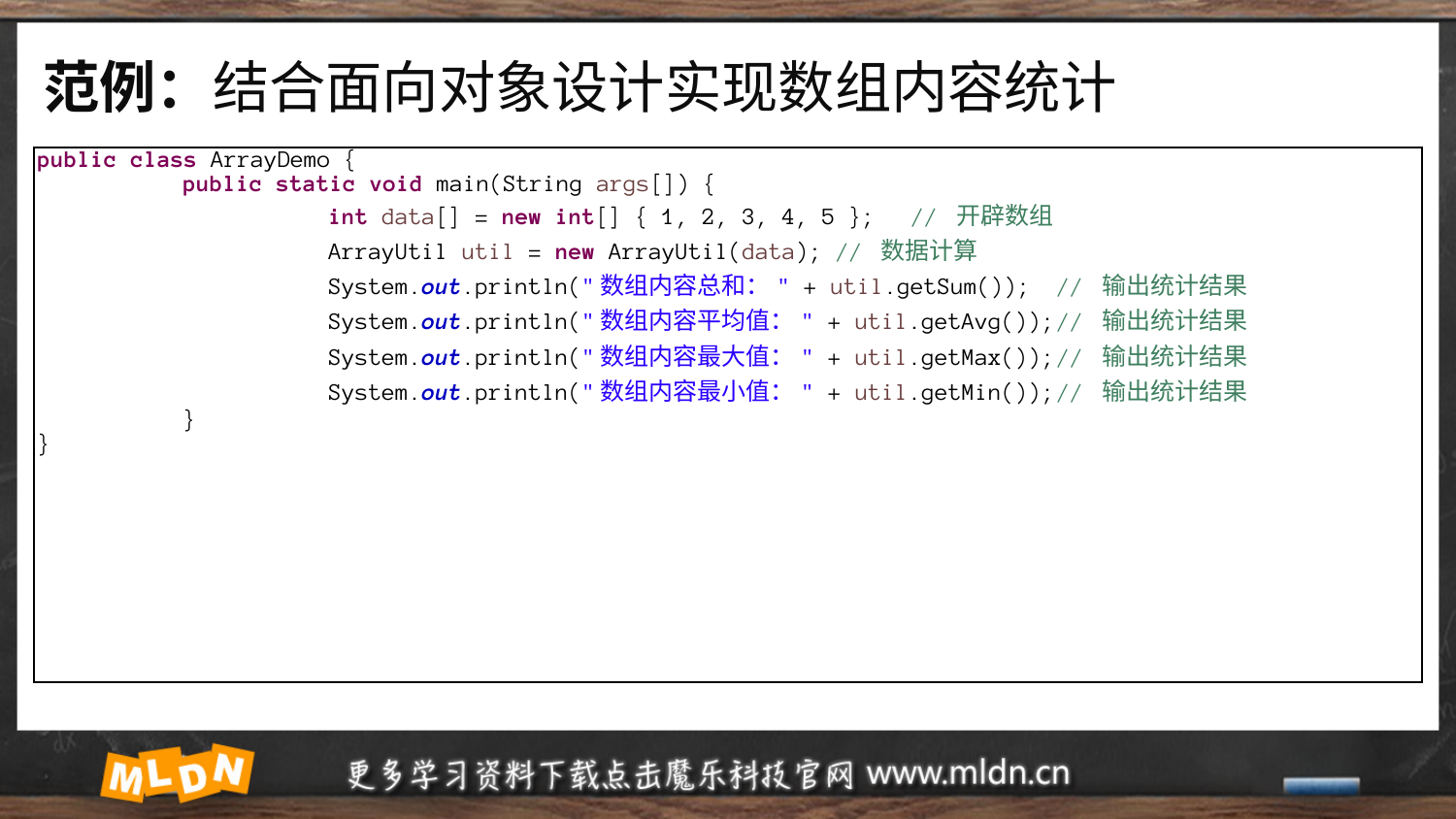

# 范例：结合面向对象设计实现数组内容统计
| public class ArrayDemo { public static void main(String args[]) { int data[] = new int[] { 1, 2, 3, 4, 5 }; // 开辟数组 ArrayUtil util = new ArrayUtil(data); // 数据计算 System.out.println("数组内容总和：" + util.getSum()); // 输出统计结果 System.out.println("数组内容平均值：" + util.getAvg()); // 输出统计结果 System.out.println("数组内容最大值：" + util.getMax()); // 输出统计结果 System.out.println("数组内容最小值：" + util.getMin()); // 输出统计结果 } } |
| --- |